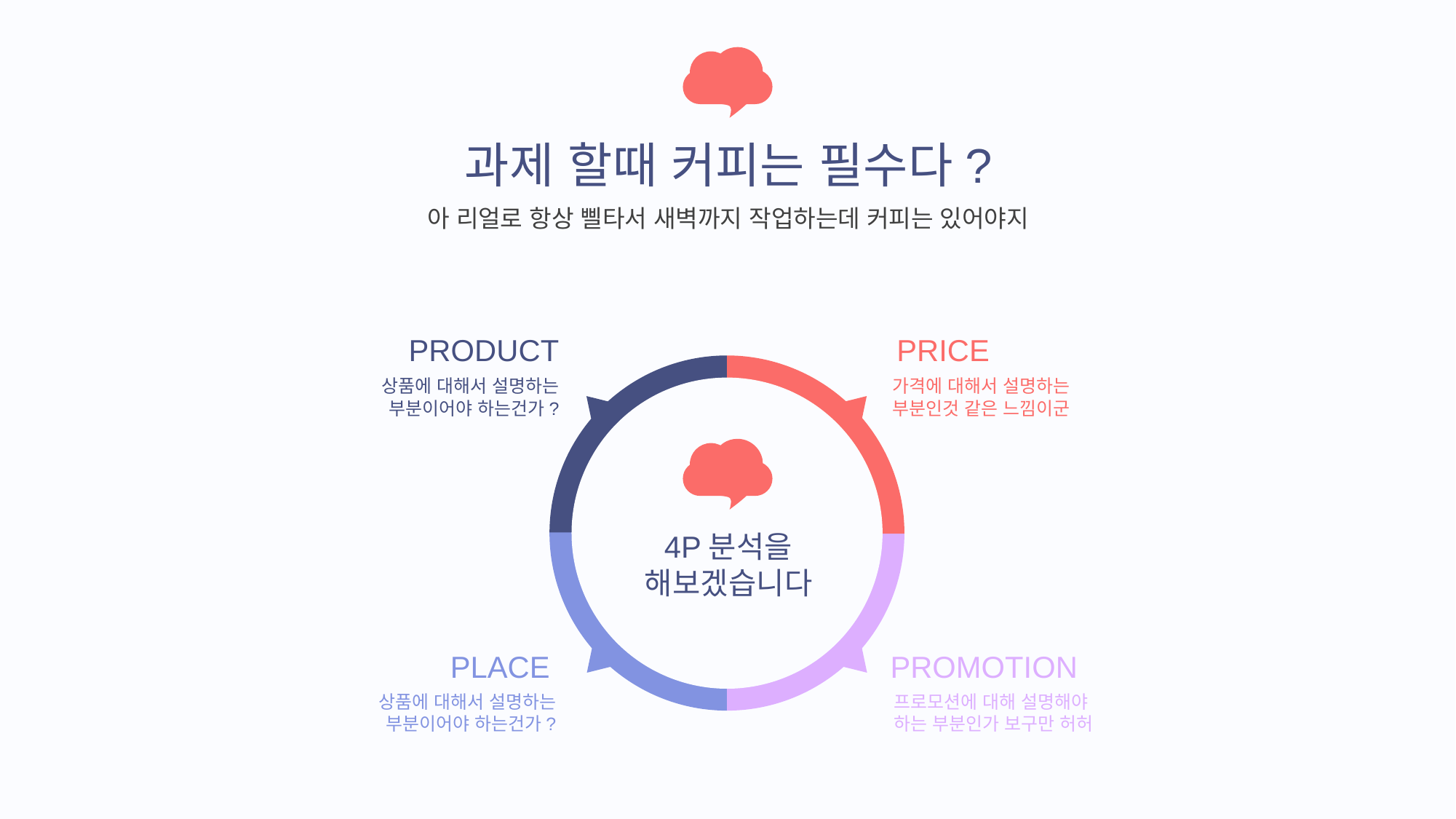

질문.
과제 할때 커피는 필수다?
아 리얼로 항상 삘타서 새벽까지 작업하는데 커피는 있어야지
PRODUCT
PRICE

상품에 대해서 설명하는
부분이어야 하는건가?
가격에 대해서 설명하는
부분인것 같은 느낌이군

 분석
4P분석을
해보겠습니다
PLACE
PROMOTION
상품에 대해서 설명하는
부분이어야 하는건가?
프로모션에 대해 설명해야
하는 부분인가 보구만 허허